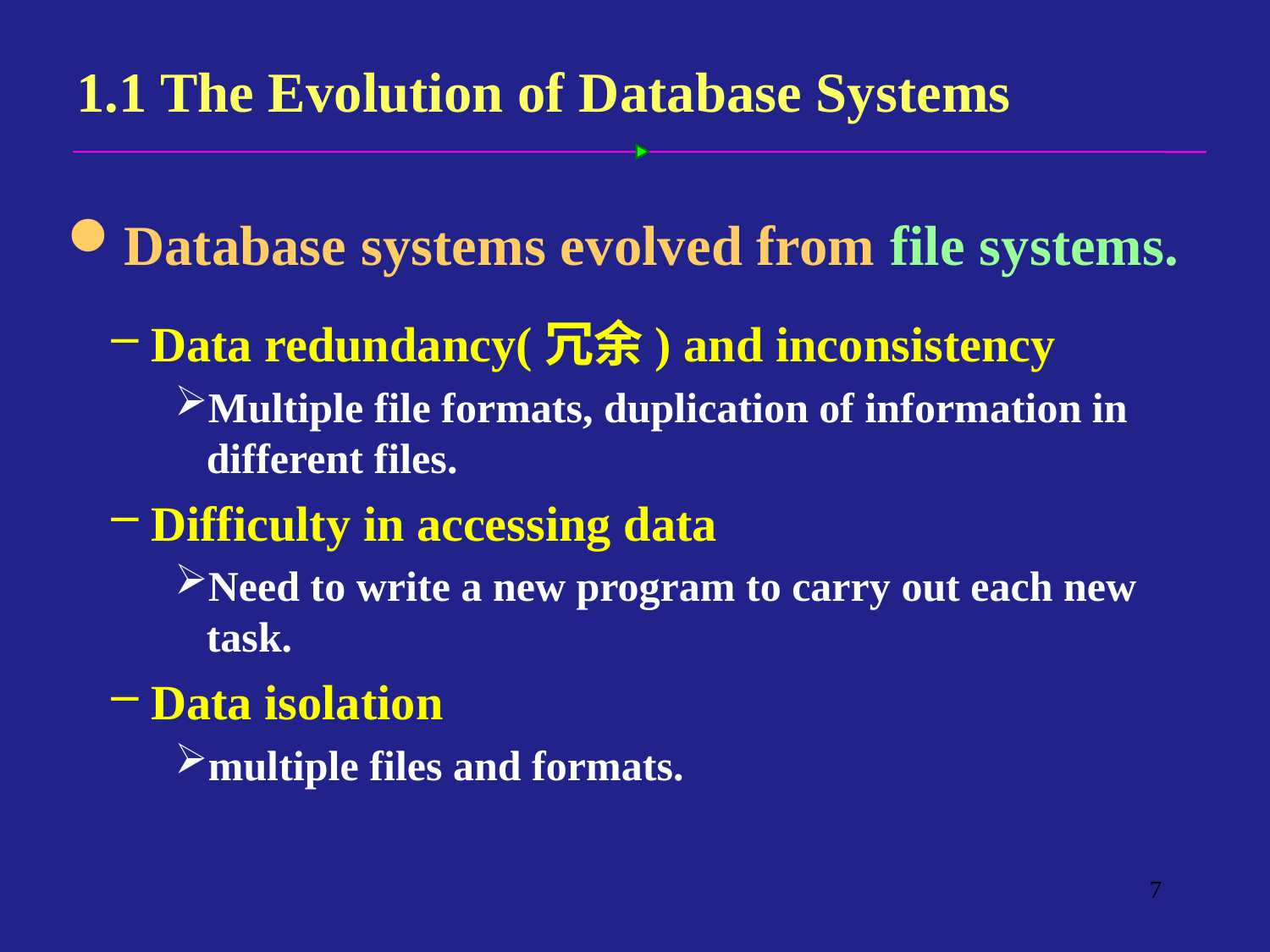

# 1.1 The Evolution of Database Systems

Database systems evolved from file systems.
Data redundancy(冗余) and inconsistency
Multiple file formats, duplication of information in different files.
Difficulty in accessing data
Need to write a new program to carry out each new task.
Data isolation
multiple files and formats.

7